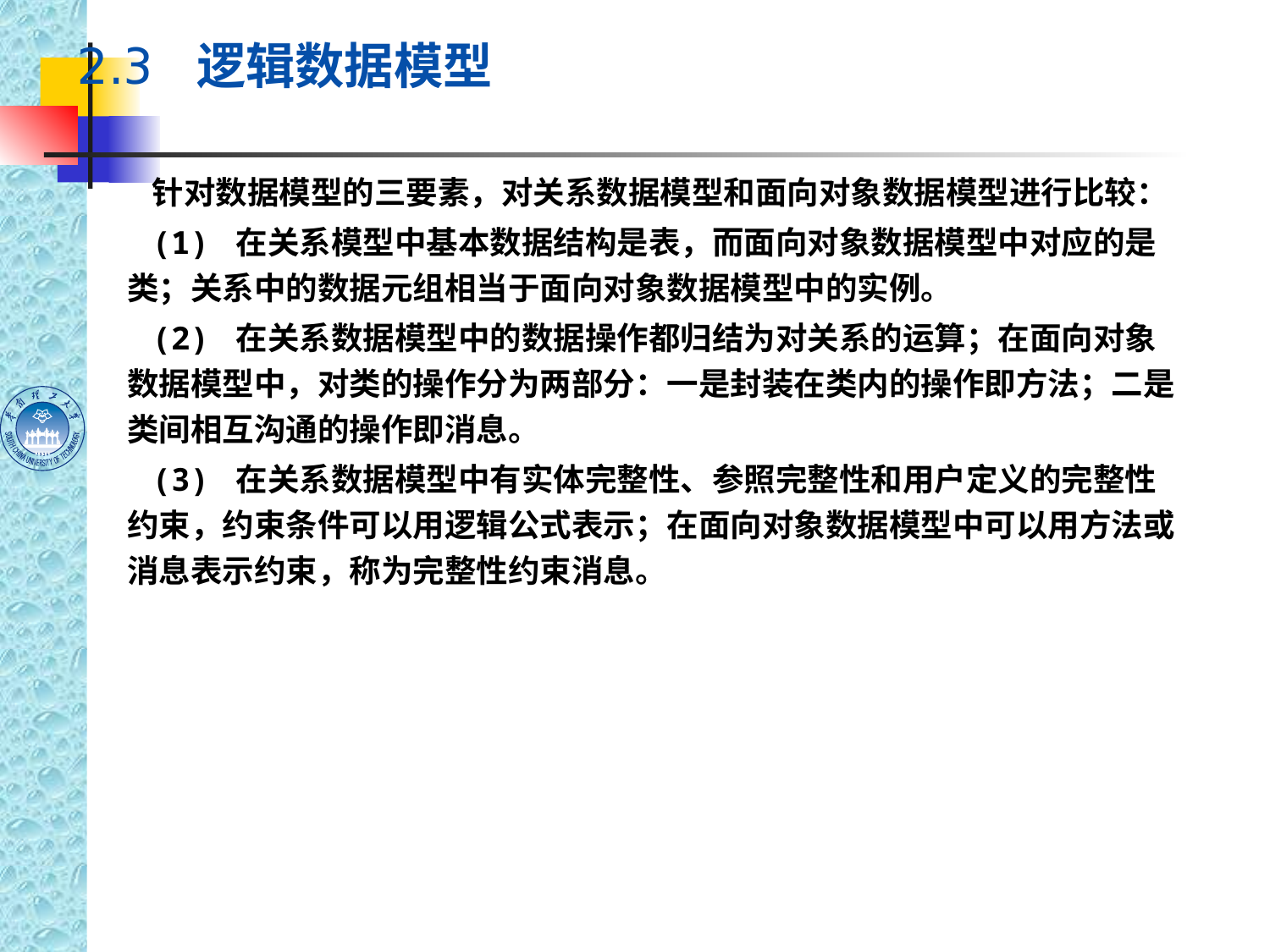

#
2.3  逻辑数据模型
针对数据模型的三要素，对关系数据模型和面向对象数据模型进行比较：
(1) 在关系模型中基本数据结构是表，而面向对象数据模型中对应的是类；关系中的数据元组相当于面向对象数据模型中的实例。
(2) 在关系数据模型中的数据操作都归结为对关系的运算；在面向对象数据模型中，对类的操作分为两部分：一是封装在类内的操作即方法；二是类间相互沟通的操作即消息。
(3) 在关系数据模型中有实体完整性、参照完整性和用户定义的完整性约束，约束条件可以用逻辑公式表示；在面向对象数据模型中可以用方法或消息表示约束，称为完整性约束消息。